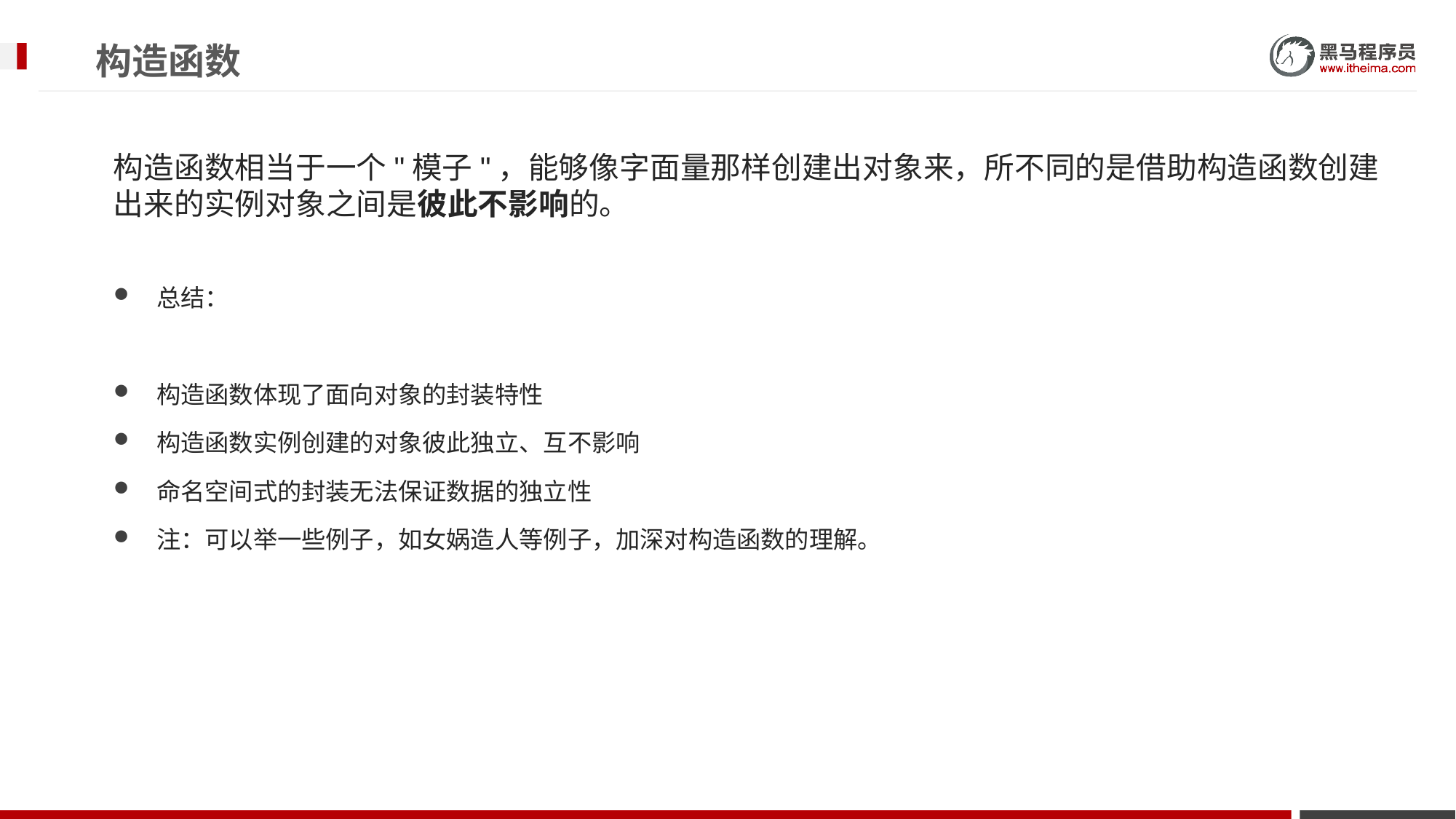

# 构造函数
构造函数相当于一个"模子"，能够像字面量那样创建出对象来，所不同的是借助构造函数创建出来的实例对象之间是彼此不影响的。
总结：

构造函数体现了面向对象的封装特性
构造函数实例创建的对象彼此独立、互不影响
命名空间式的封装无法保证数据的独立性
注：可以举一些例子，如女娲造人等例子，加深对构造函数的理解。